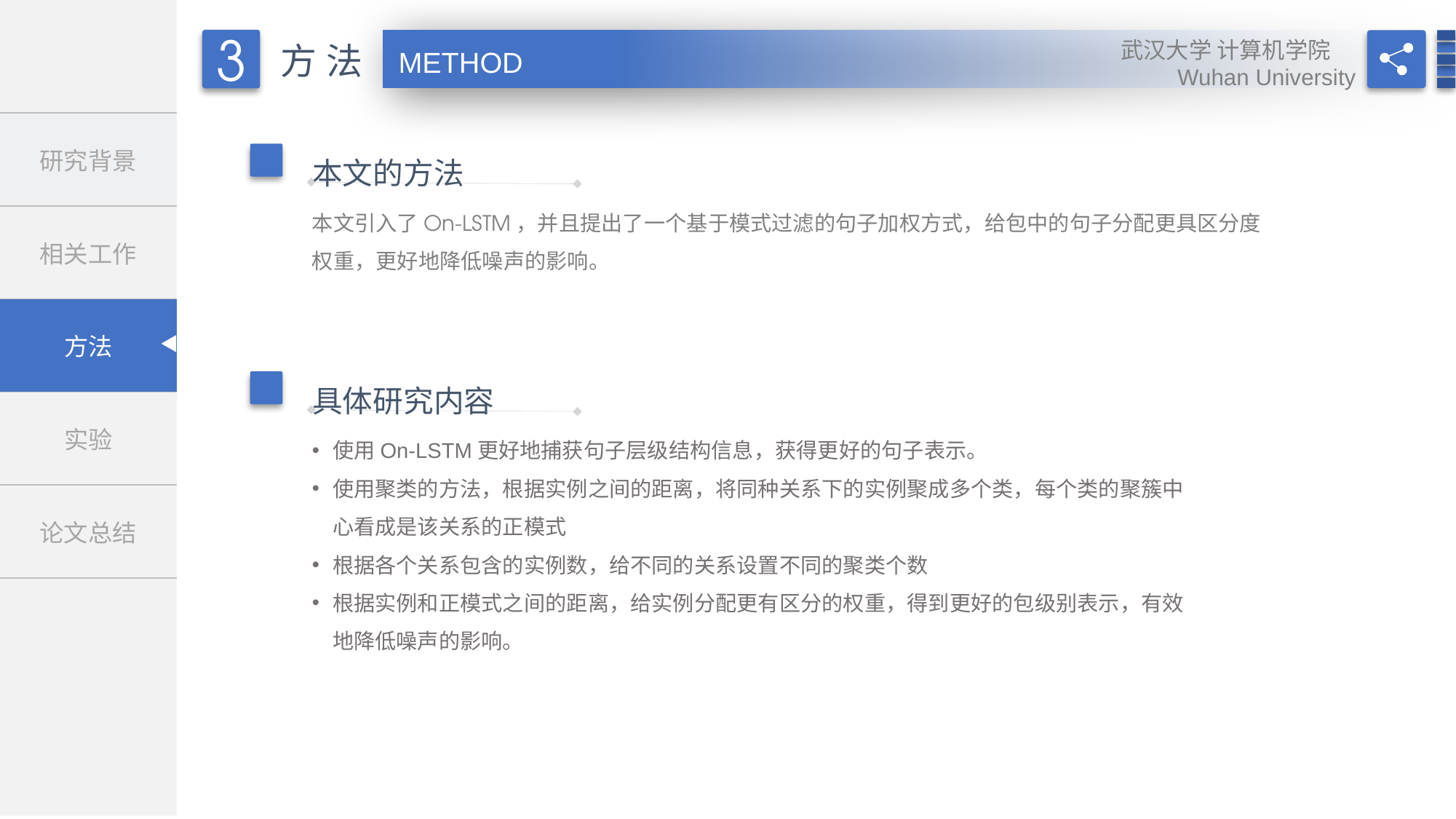

本文的方法

本文引入了On-LSTM，并且提出了一个基于模式过滤的句子加权方式，给包中的句子分配更具区分度权重，更好地降低噪声的影响。
具体研究内容

使用On-LSTM更好地捕获句子层级结构信息，获得更好的句子表示。
使用聚类的方法，根据实例之间的距离，将同种关系下的实例聚成多个类，每个类的聚簇中心看成是该关系的正模式
根据各个关系包含的实例数，给不同的关系设置不同的聚类个数
根据实例和正模式之间的距离，给实例分配更有区分的权重，得到更好的包级别表示，有效地降低噪声的影响。